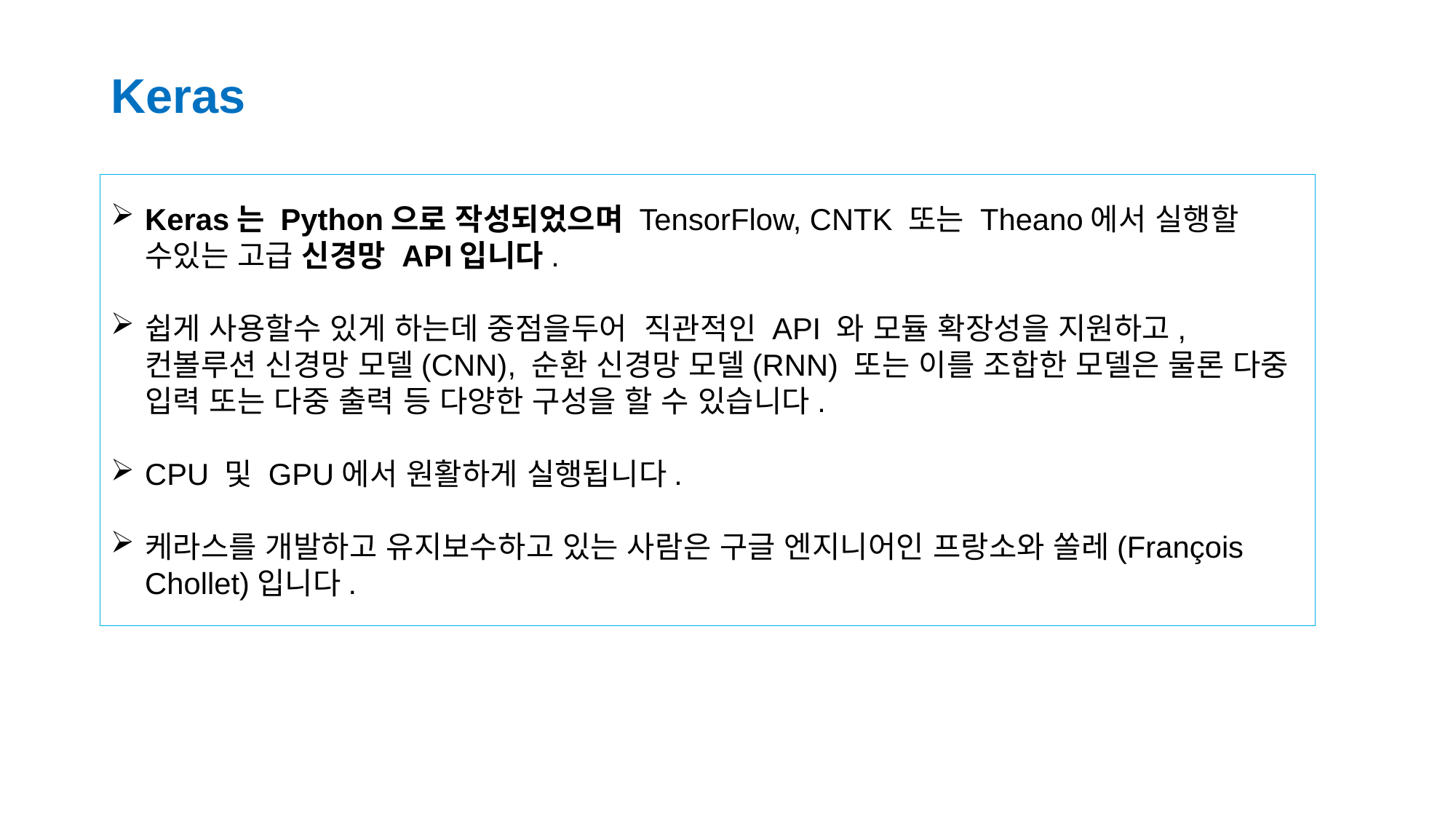

# Keras

Keras는 Python으로 작성되었으며 TensorFlow, CNTK 또는 Theano에서 실행할 수있는 고급 신경망 API입니다.

쉽게 사용할수 있게 하는데 중점을두어  직관적인 API 와 모듈 확장성을 지원하고, 컨볼루션 신경망 모델(CNN), 순환 신경망 모델(RNN) 또는 이를 조합한 모델은 물론 다중 입력 또는 다중 출력 등 다양한 구성을 할 수 있습니다.

CPU 및 GPU에서 원활하게 실행됩니다.

케라스를 개발하고 유지보수하고 있는 사람은 구글 엔지니어인 프랑소와 쏠레(François Chollet)입니다.